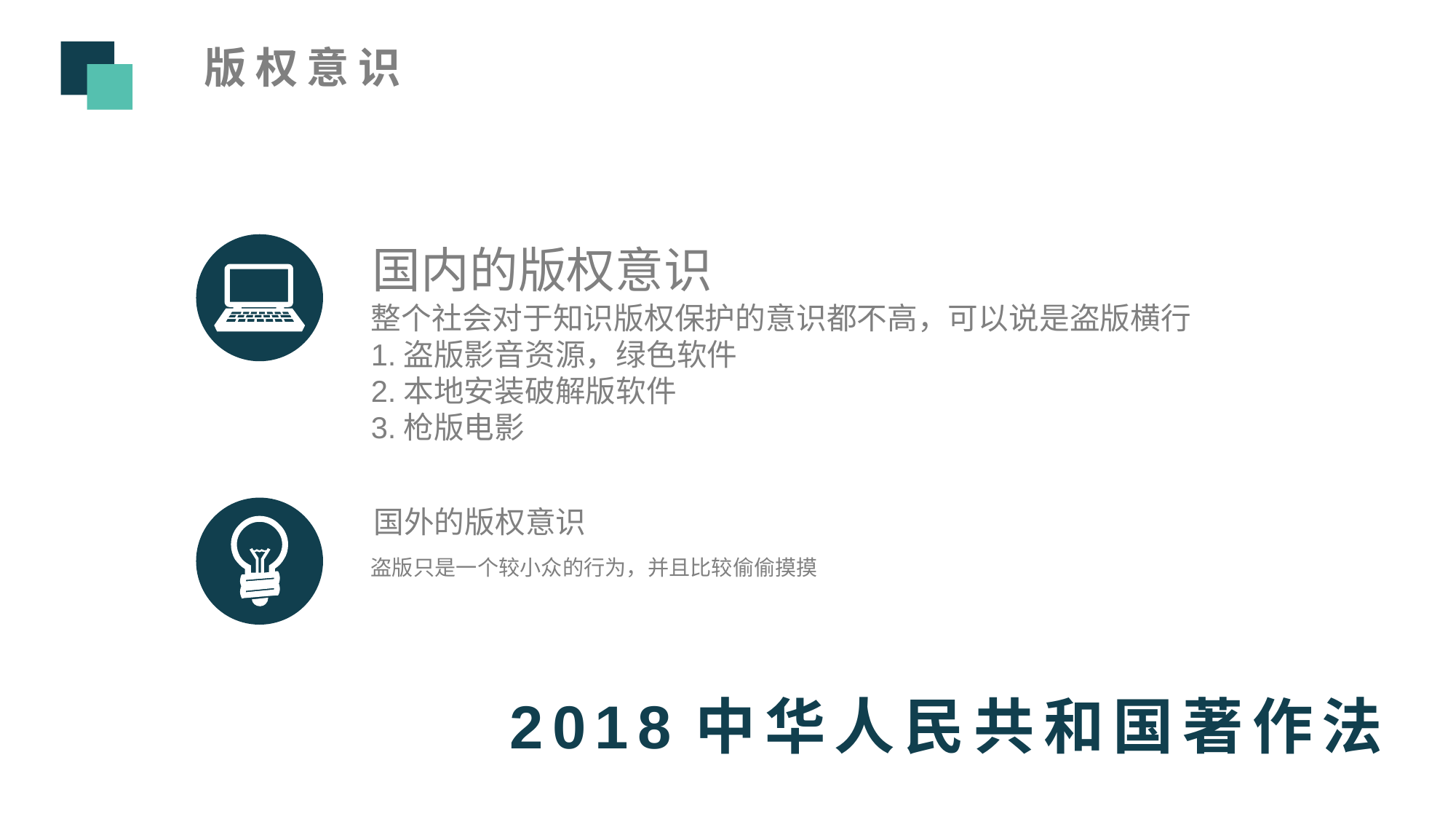

版权意识

国内的版权意识
整个社会对于知识版权保护的意识都不高，可以说是盗版横行
1.盗版影音资源，绿色软件
2.本地安装破解版软件
3.枪版电影

国外的版权意识
盗版只是一个较小众的行为，并且比较偷偷摸摸

2018中华人民共和国著作法